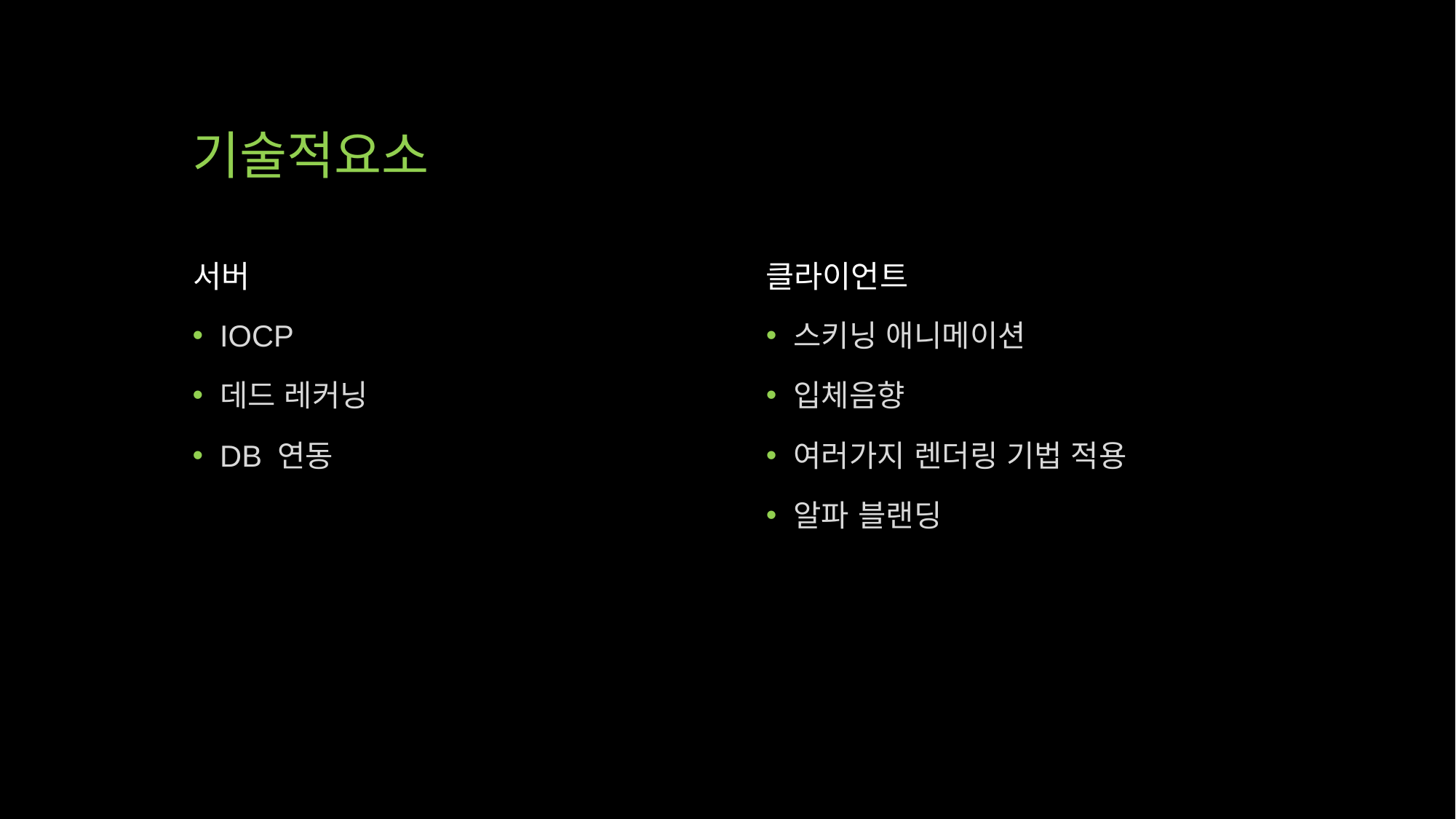

# 기술적요소

서버

클라이언트
IOCP
데드 레커닝
DB 연동

스키닝 애니메이션
입체음향
여러가지 렌더링 기법 적용
알파 블랜딩